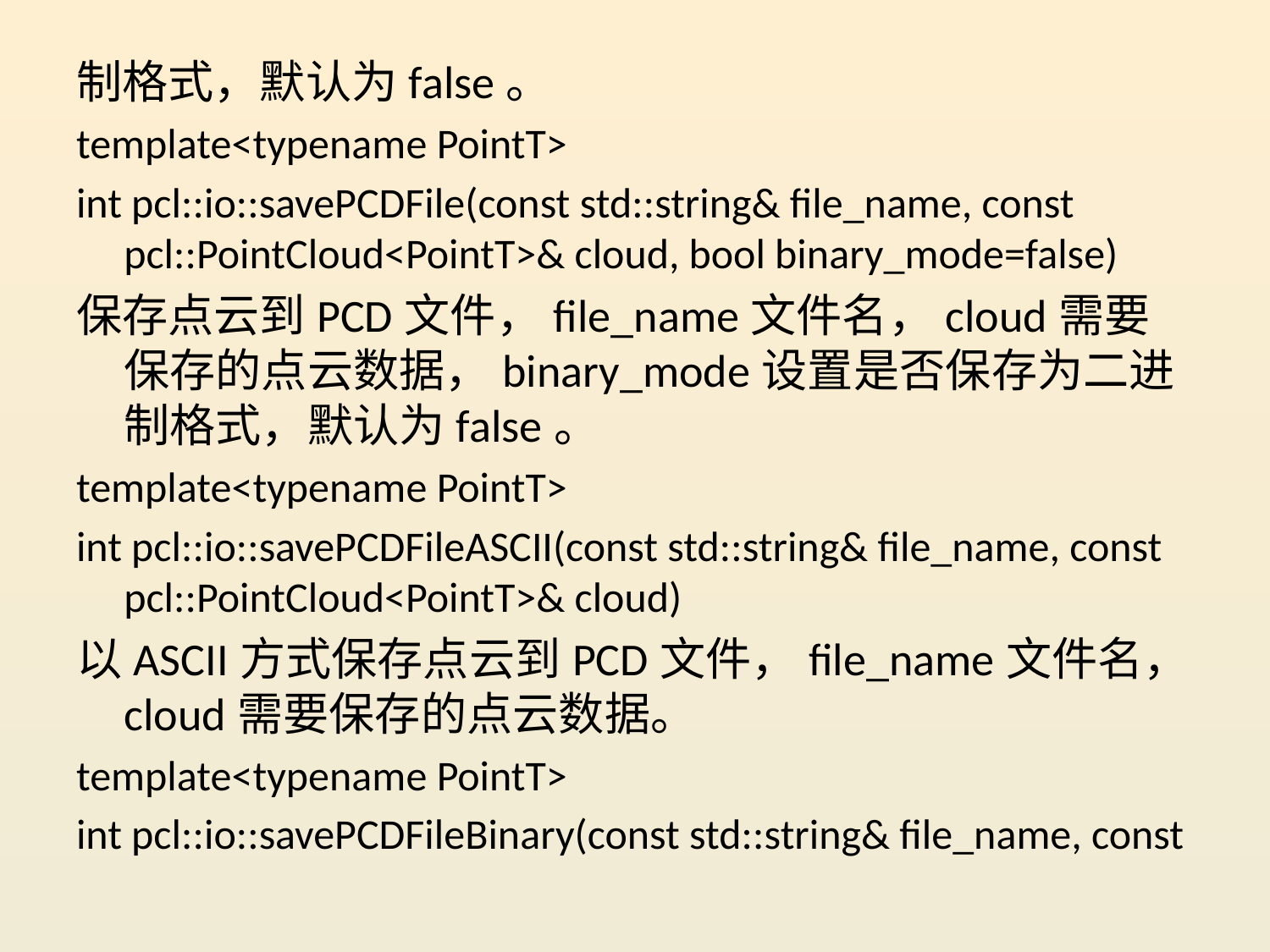

制格式，默认为false。
template<typename PointT>
int pcl::io::savePCDFile(const std::string& file_name, const pcl::PointCloud<PointT>& cloud, bool binary_mode=false)
保存点云到PCD文件，file_name文件名，cloud需要保存的点云数据，binary_mode设置是否保存为二进制格式，默认为false。
template<typename PointT>
int pcl::io::savePCDFileASCII(const std::string& file_name, const pcl::PointCloud<PointT>& cloud)
以ASCII方式保存点云到PCD文件，file_name文件名，cloud需要保存的点云数据。
template<typename PointT>
int pcl::io::savePCDFileBinary(const std::string& file_name, const